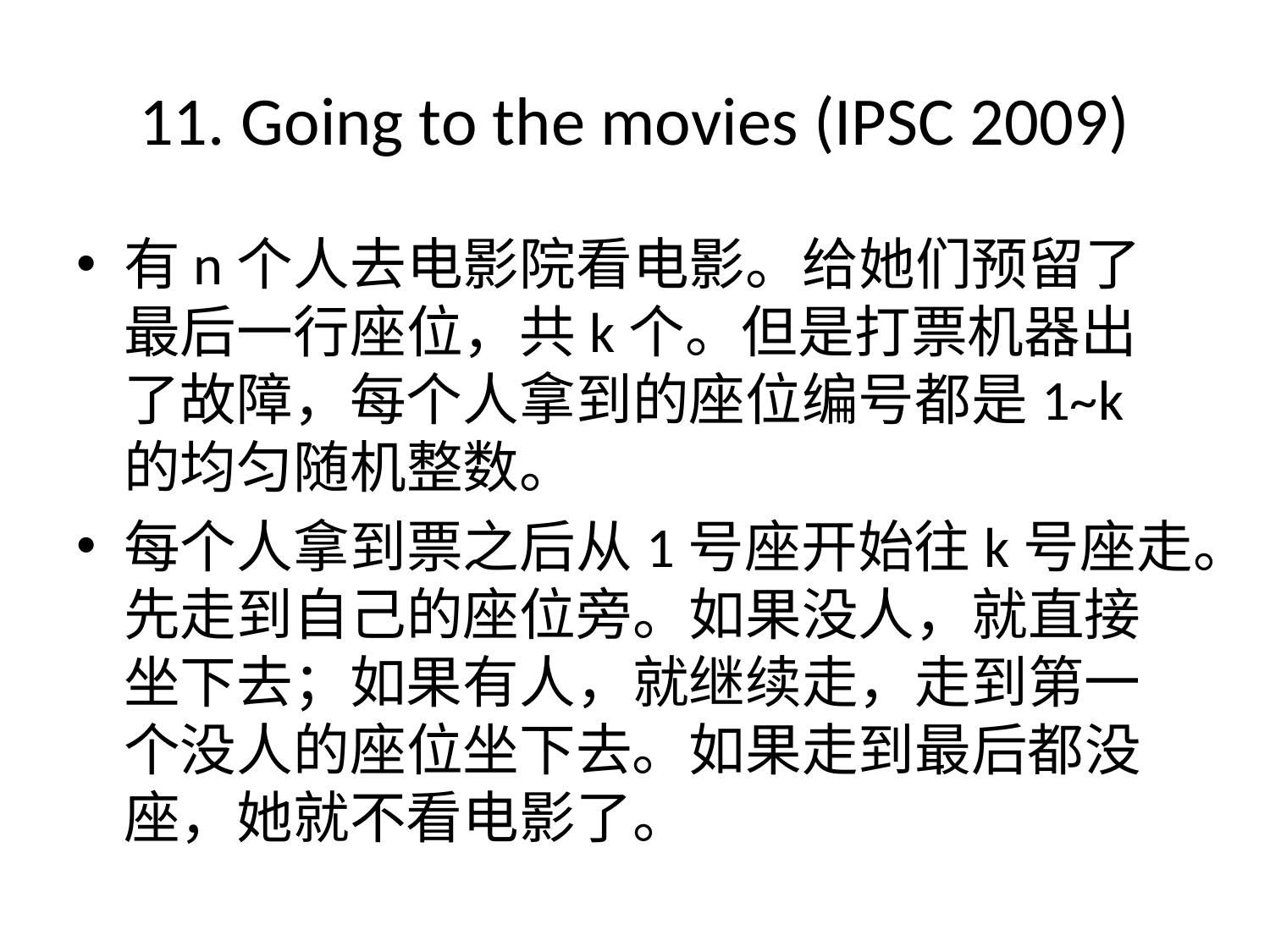

# 11. Going to the movies (IPSC 2009)
有n个人去电影院看电影。给她们预留了最后一行座位，共k个。但是打票机器出了故障，每个人拿到的座位编号都是1~k的均匀随机整数。
每个人拿到票之后从1号座开始往k号座走。先走到自己的座位旁。如果没人，就直接坐下去；如果有人，就继续走，走到第一个没人的座位坐下去。如果走到最后都没座，她就不看电影了。